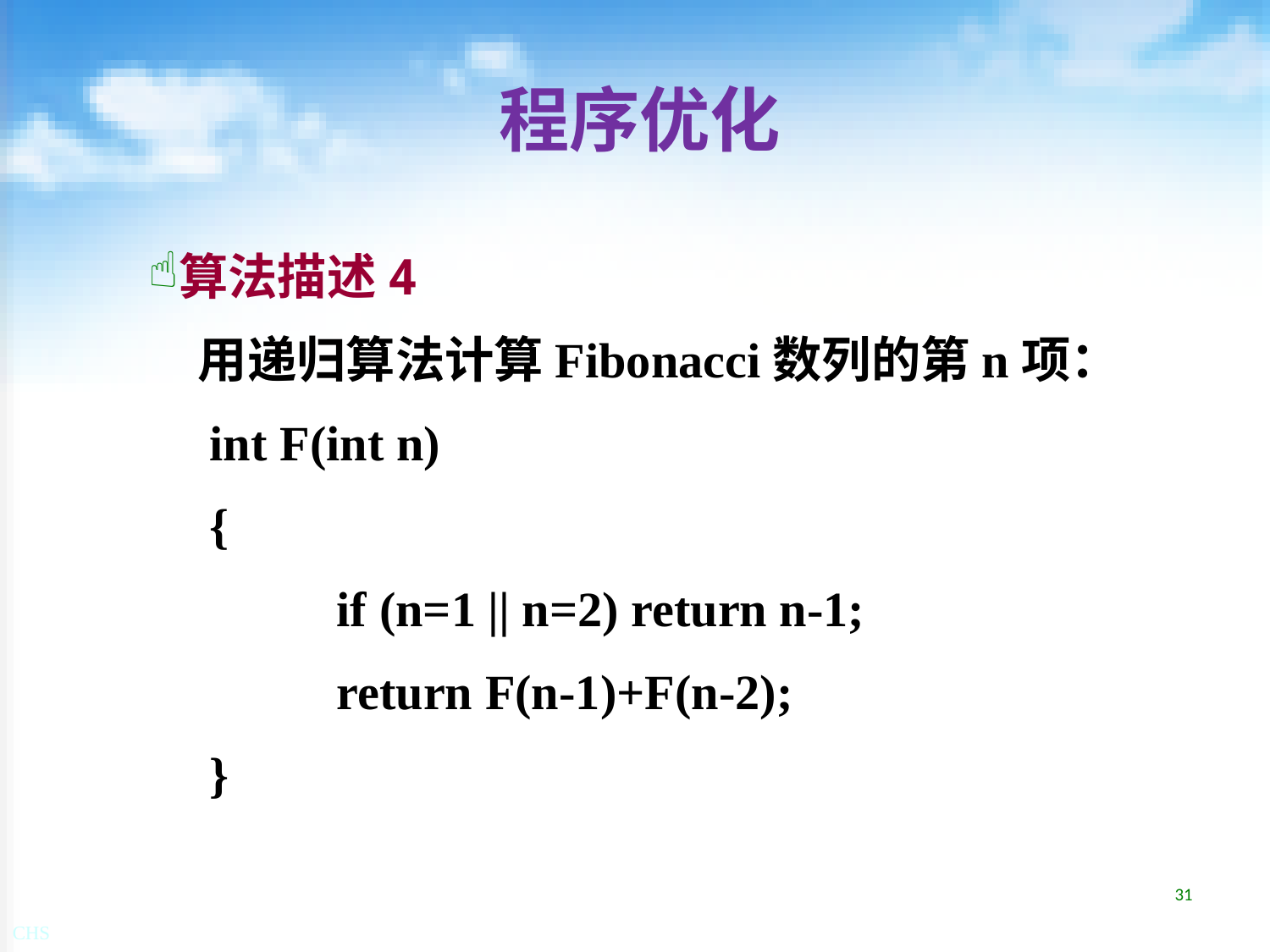

# 程序优化
算法描述4
　用递归算法计算Fibonacci数列的第n项：
　int F(int n)
　{
	　if (n=1 || n=2) return n-1;
	　return F(n-1)+F(n-2);
　}
31